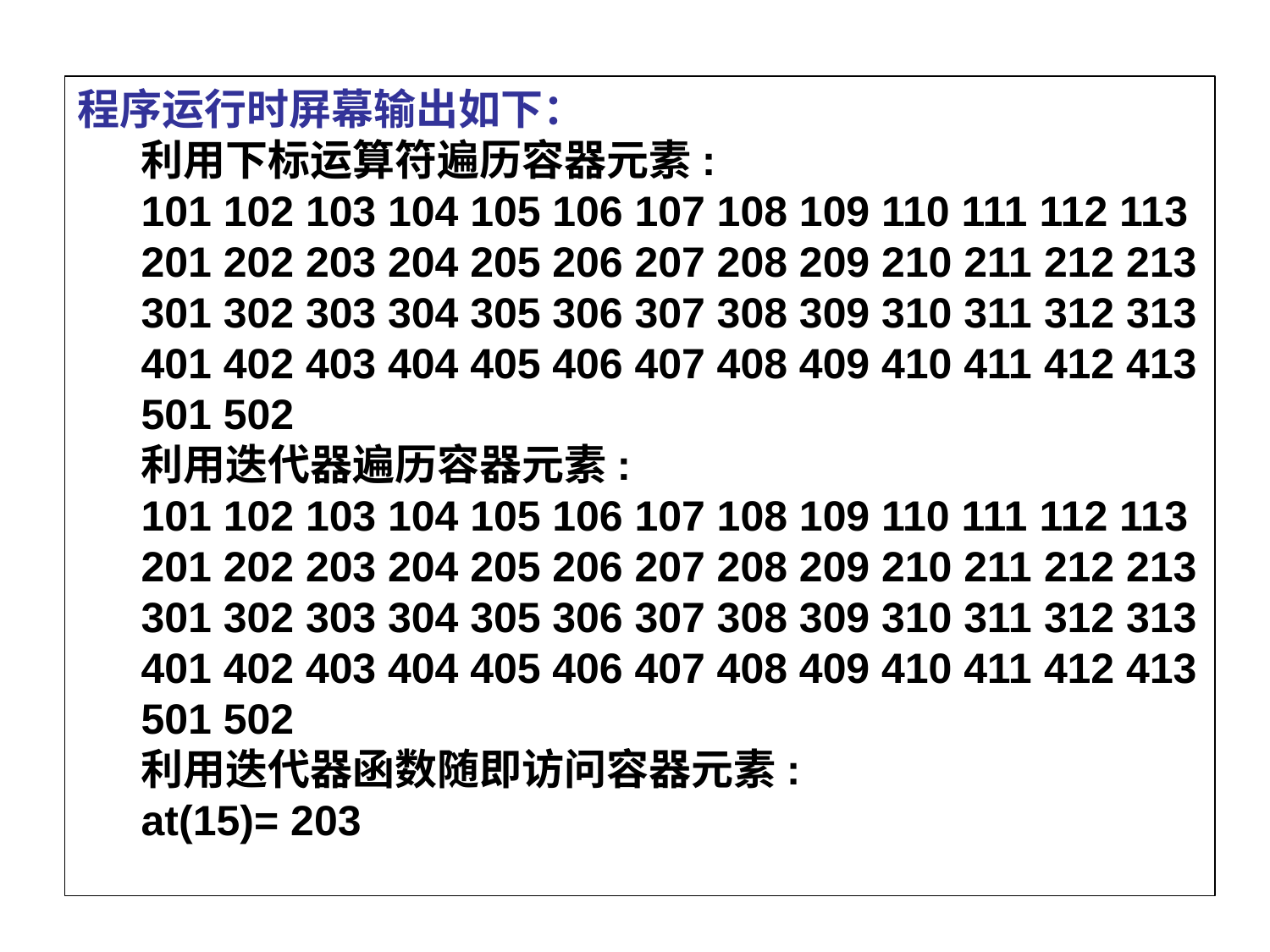

程序运行时屏幕输出如下：
利用下标运算符遍历容器元素:
101 102 103 104 105 106 107 108 109 110 111 112 113 201 202 203 204 205 206 207 208 209 210 211 212 213 301 302 303 304 305 306 307 308 309 310 311 312 313 401 402 403 404 405 406 407 408 409 410 411 412 413 501 502
利用迭代器遍历容器元素:
101 102 103 104 105 106 107 108 109 110 111 112 113 201 202 203 204 205 206 207 208 209 210 211 212 213 301 302 303 304 305 306 307 308 309 310 311 312 313 401 402 403 404 405 406 407 408 409 410 411 412 413 501 502
利用迭代器函数随即访问容器元素:
at(15)= 203